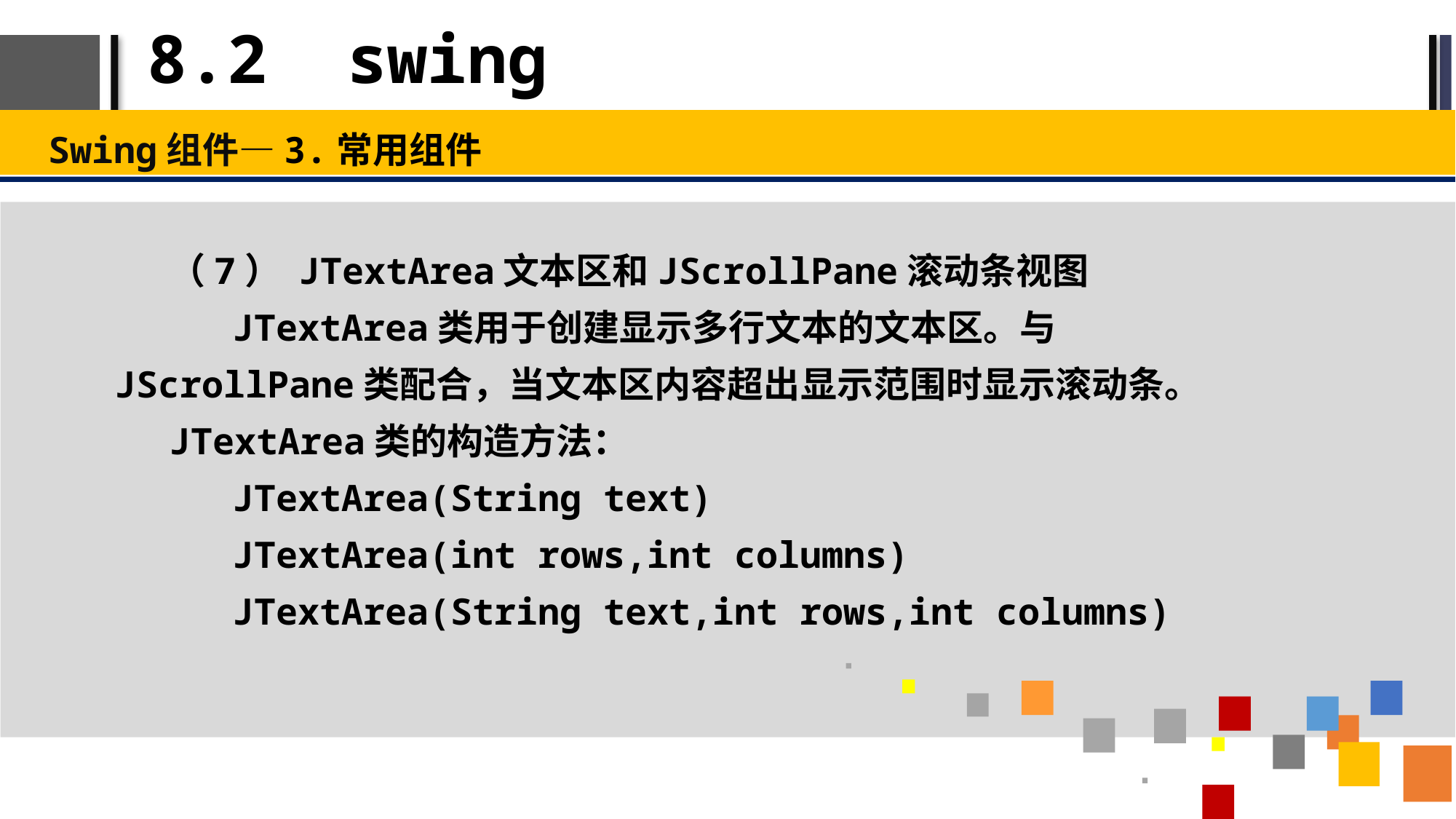

# 8.2  swing

Swing组件—3.常用组件

（7） JTextArea文本区和JScrollPane滚动条视图
JTextArea类用于创建显示多行文本的文本区。与JScrollPane类配合，当文本区内容超出显示范围时显示滚动条。
JTextArea类的构造方法：
JTextArea(String text)
JTextArea(int rows,int columns)
JTextArea(String text,int rows,int columns)